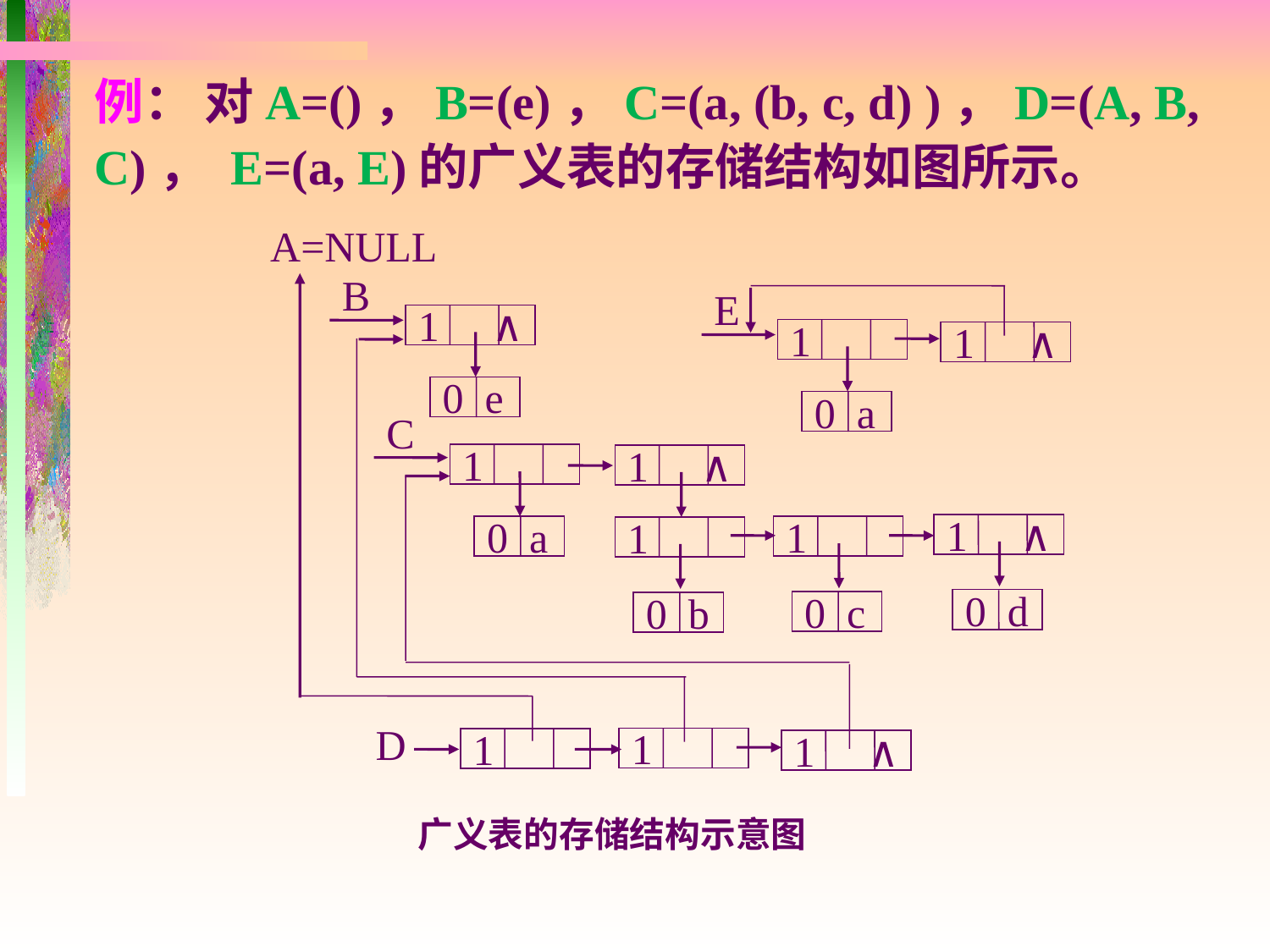

例： 对A=()，B=(e)，C=(a, (b, c, d) )，D=(A, B, C)， E=(a, E)的广义表的存储结构如图所示。
A=NULL
B

1     ∧

0  e

E

1

0  a

1     ∧

C

1

1     ∧

1     ∧

0  d

0  a

1

0  c

1

0  b

D
1

1

1     ∧

广义表的存储结构示意图